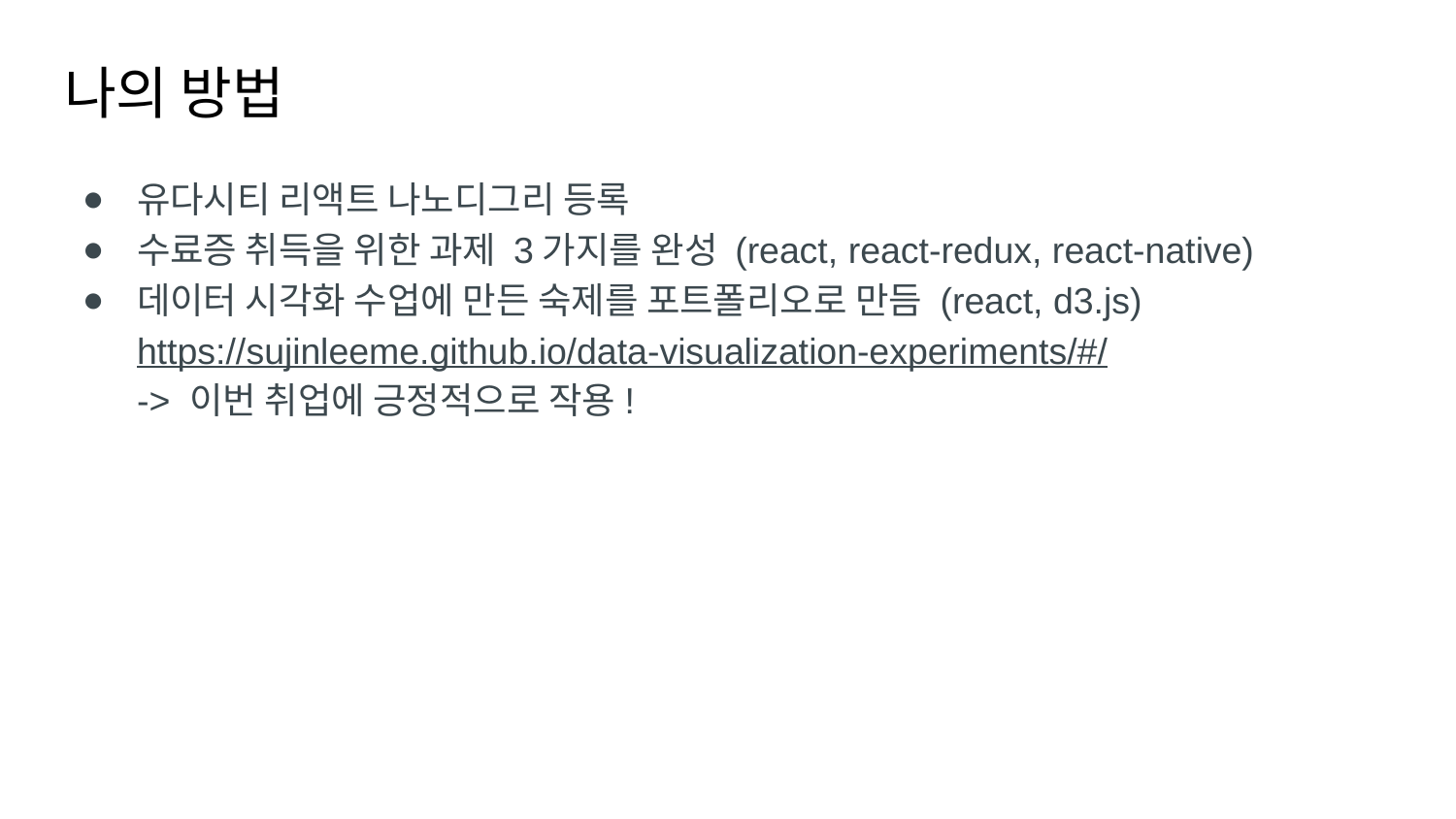

# 나의 방법
유다시티 리액트 나노디그리 등록
수료증 취득을 위한 과제 3가지를 완성 (react, react-redux, react-native)
데이터 시각화 수업에 만든 숙제를 포트폴리오로 만듬 (react, d3.js)
https://sujinleeme.github.io/data-visualization-experiments/#/
-> 이번 취업에 긍정적으로 작용!